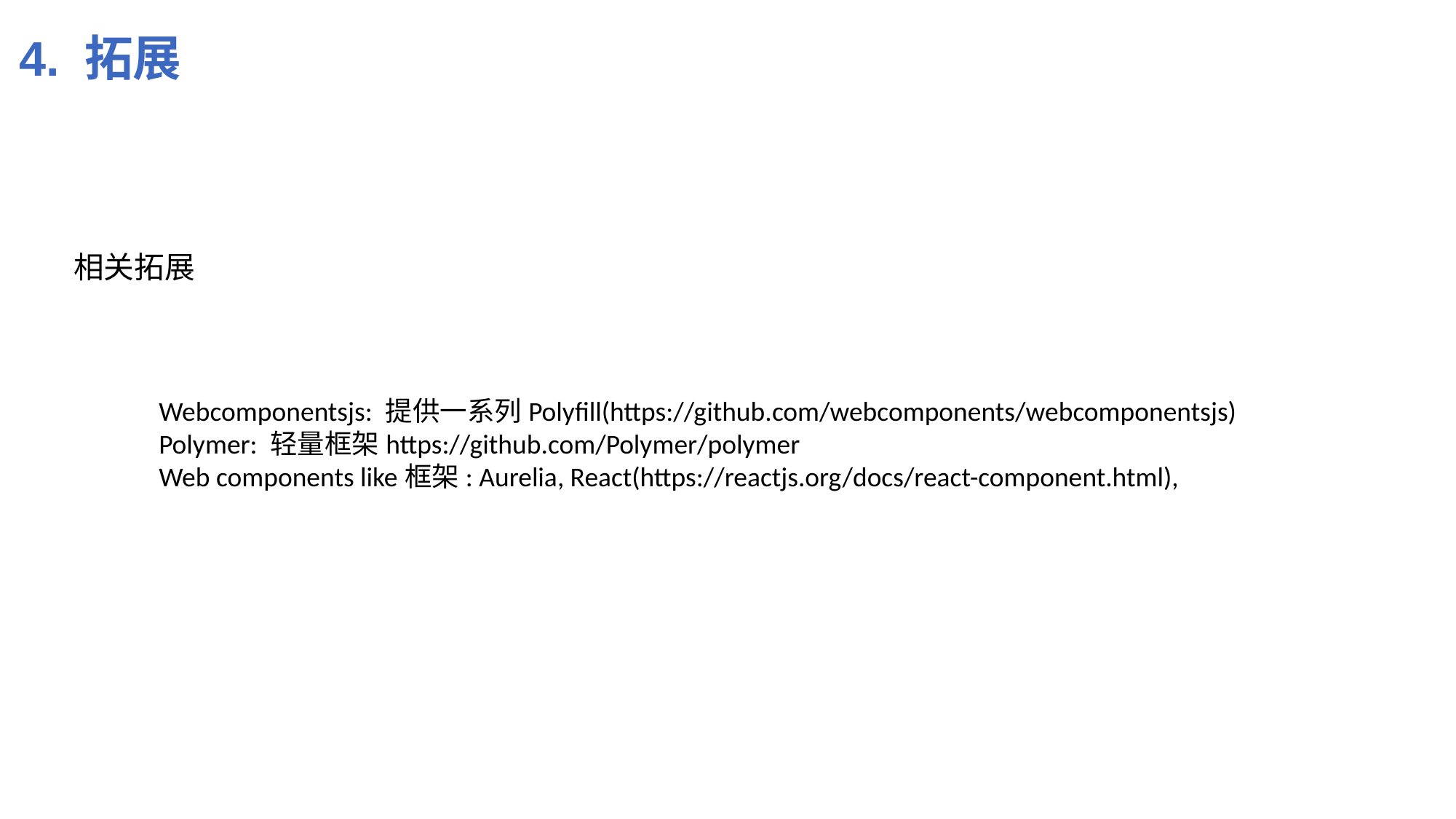

4. 拓展
# 相关拓展
Webcomponentsjs: 提供一系列Polyfill(https://github.com/webcomponents/webcomponentsjs)
Polymer: 轻量框架https://github.com/Polymer/polymer
Web components like框架: Aurelia, React(https://reactjs.org/docs/react-component.html),